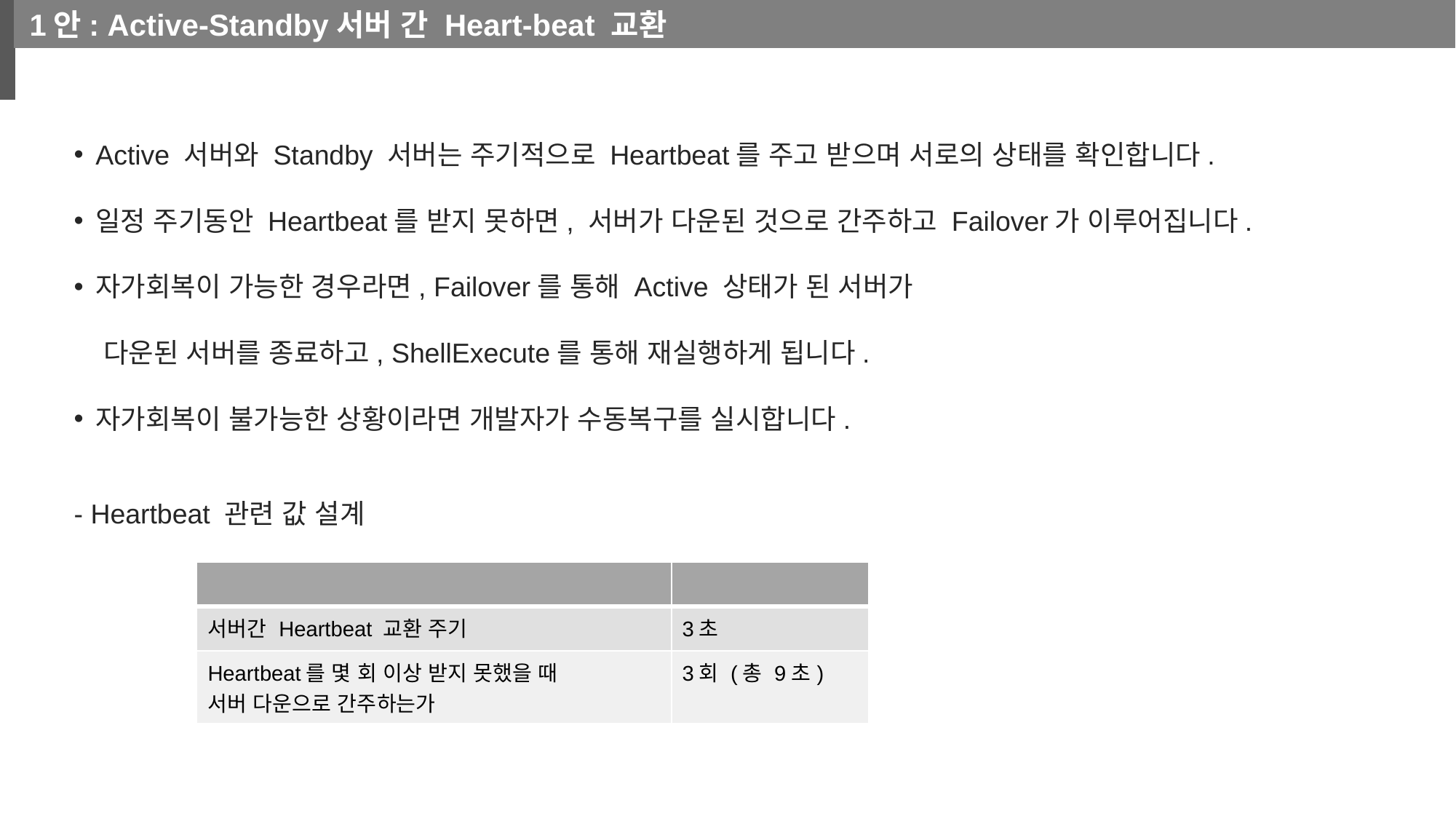

1안: Active-Standby서버 간 Heart-beat 교환
Active 서버와 Standby 서버는 주기적으로 Heartbeat를 주고 받으며 서로의 상태를 확인합니다.
일정 주기동안 Heartbeat를 받지 못하면, 서버가 다운된 것으로 간주하고 Failover가 이루어집니다.
자가회복이 가능한 경우라면, Failover를 통해 Active 상태가 된 서버가
   다운된 서버를 종료하고, ShellExecute를 통해 재실행하게 됩니다.
자가회복이 불가능한 상황이라면 개발자가 수동복구를 실시합니다.
- Heartbeat 관련 값 설계
|  |  |
| --- | --- |
| 서버간 Heartbeat 교환 주기 | 3초 |
| Heartbeat를 몇 회 이상 받지 못했을 때 서버 다운으로 간주하는가 | 3회 (총 9초) |